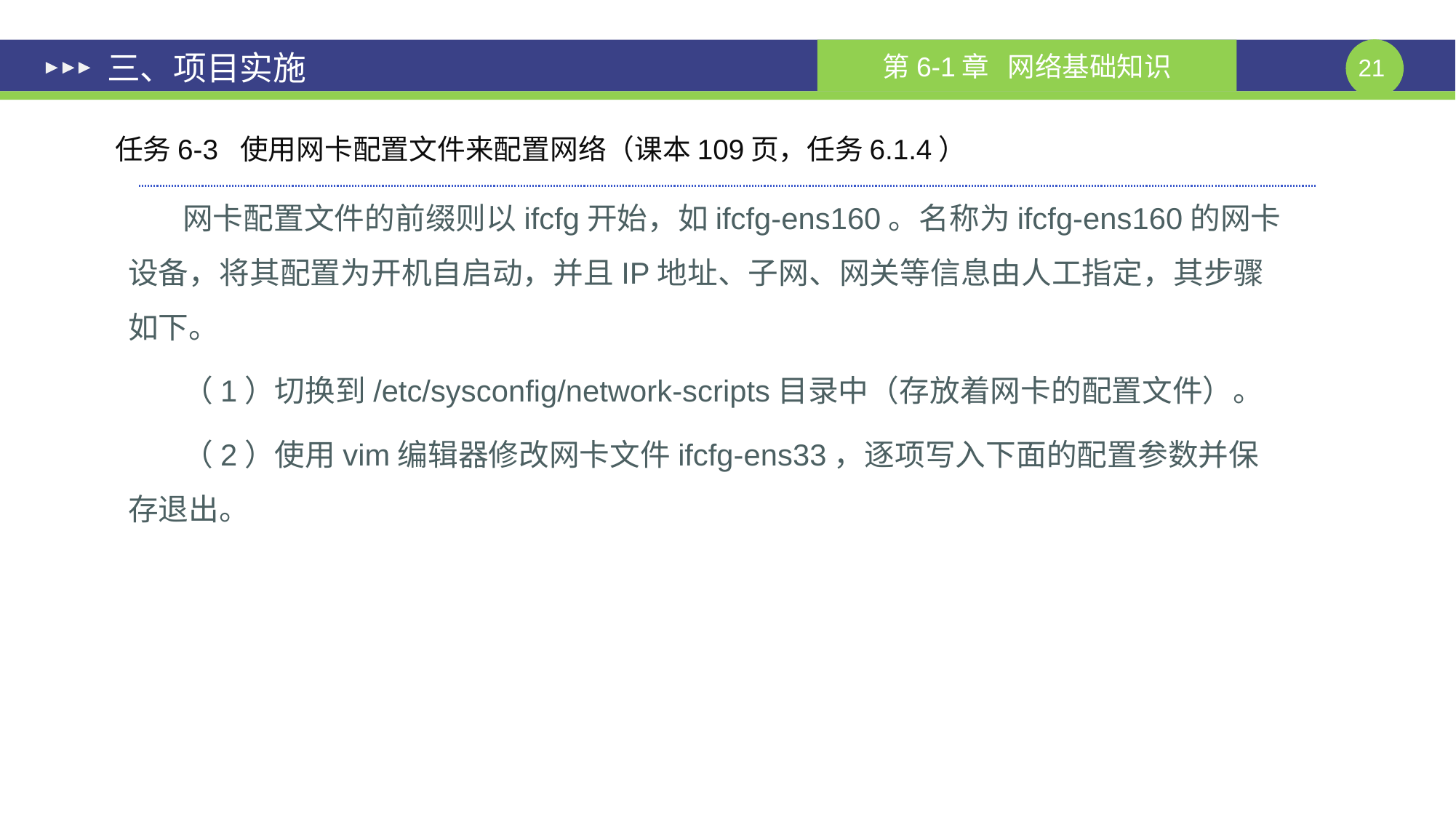

# 三、项目实施
任务6-3  使用网卡配置文件来配置网络（课本109页，任务6.1.4）
网卡配置文件的前缀则以ifcfg开始，如ifcfg-ens160。名称为ifcfg-ens160的网卡设备，将其配置为开机自启动，并且IP地址、子网、网关等信息由人工指定，其步骤如下。
（1）切换到/etc/sysconfig/network-scripts目录中（存放着网卡的配置文件）。
（2）使用vim编辑器修改网卡文件ifcfg-ens33，逐项写入下面的配置参数并保存退出。